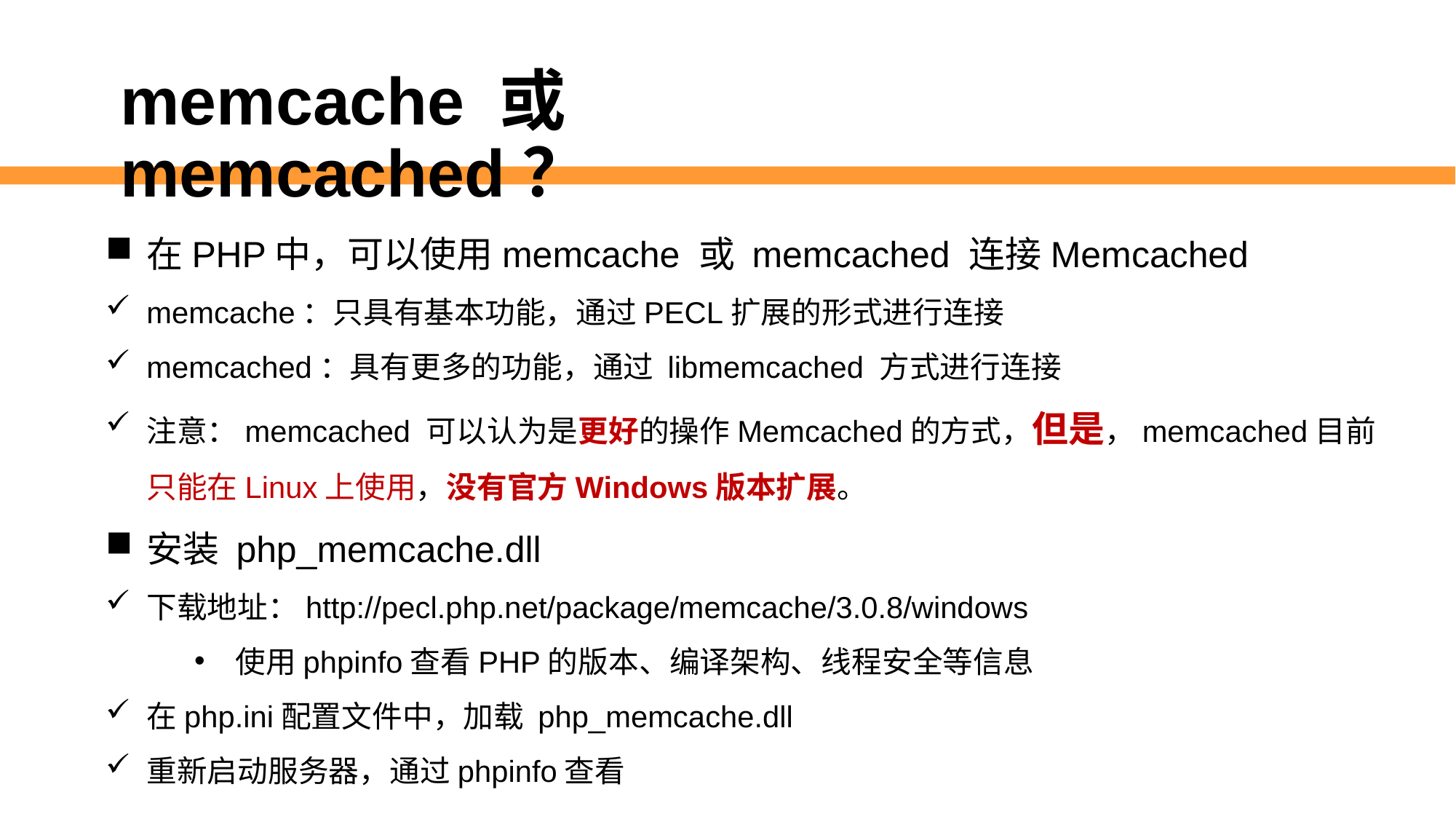

memcache 或 memcached？
在PHP中，可以使用memcache 或 memcached 连接Memcached
memcache：只具有基本功能，通过PECL扩展的形式进行连接
memcached：具有更多的功能，通过 libmemcached 方式进行连接
注意：memcached 可以认为是更好的操作Memcached的方式，但是，memcached目前只能在Linux上使用，没有官方Windows版本扩展。
安装 php_memcache.dll
下载地址：http://pecl.php.net/package/memcache/3.0.8/windows
使用phpinfo查看PHP的版本、编译架构、线程安全等信息
在php.ini配置文件中，加载 php_memcache.dll
重新启动服务器，通过phpinfo查看